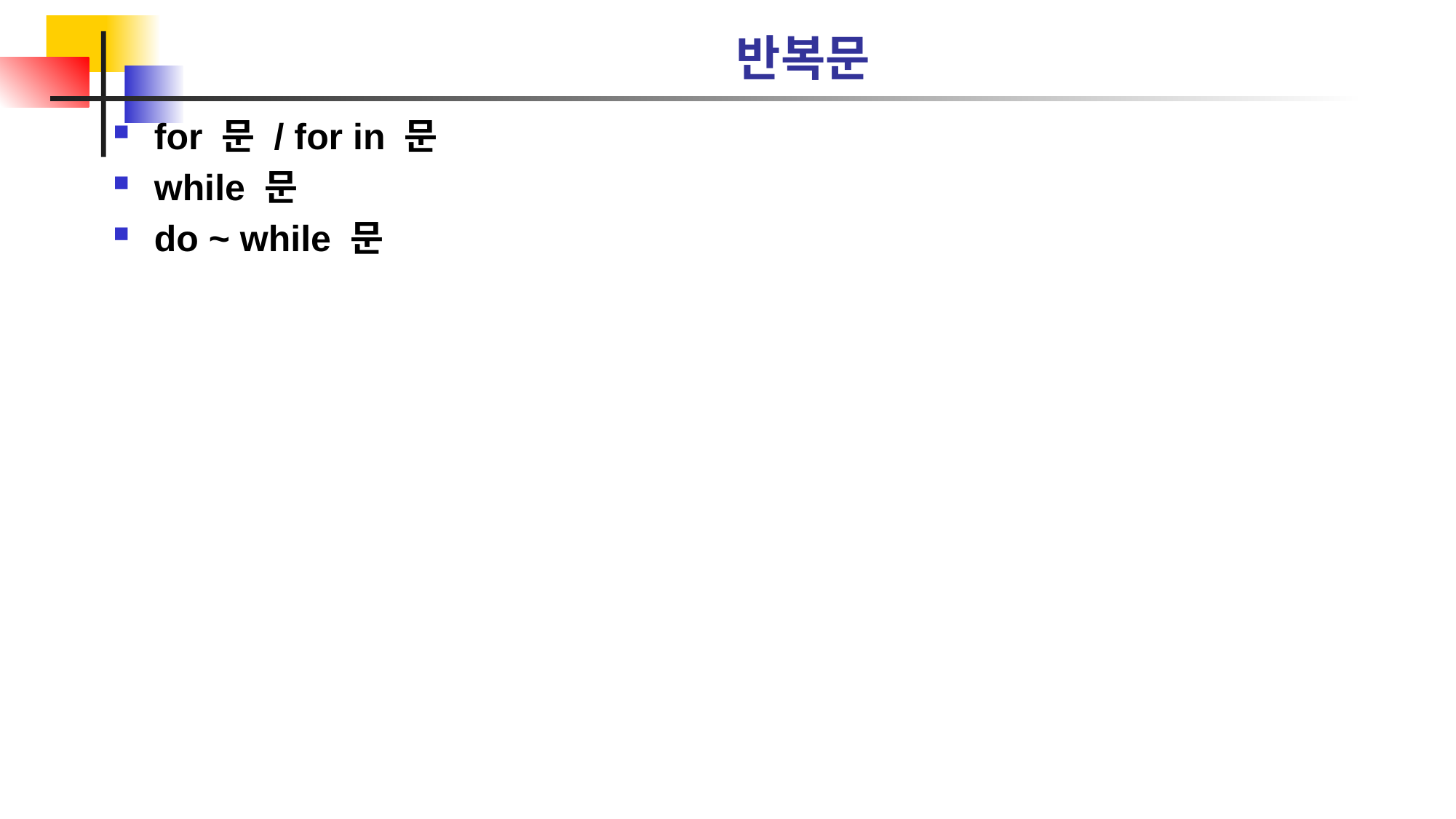

# 반복문
for 문 / for in 문
while 문
do ~ while 문